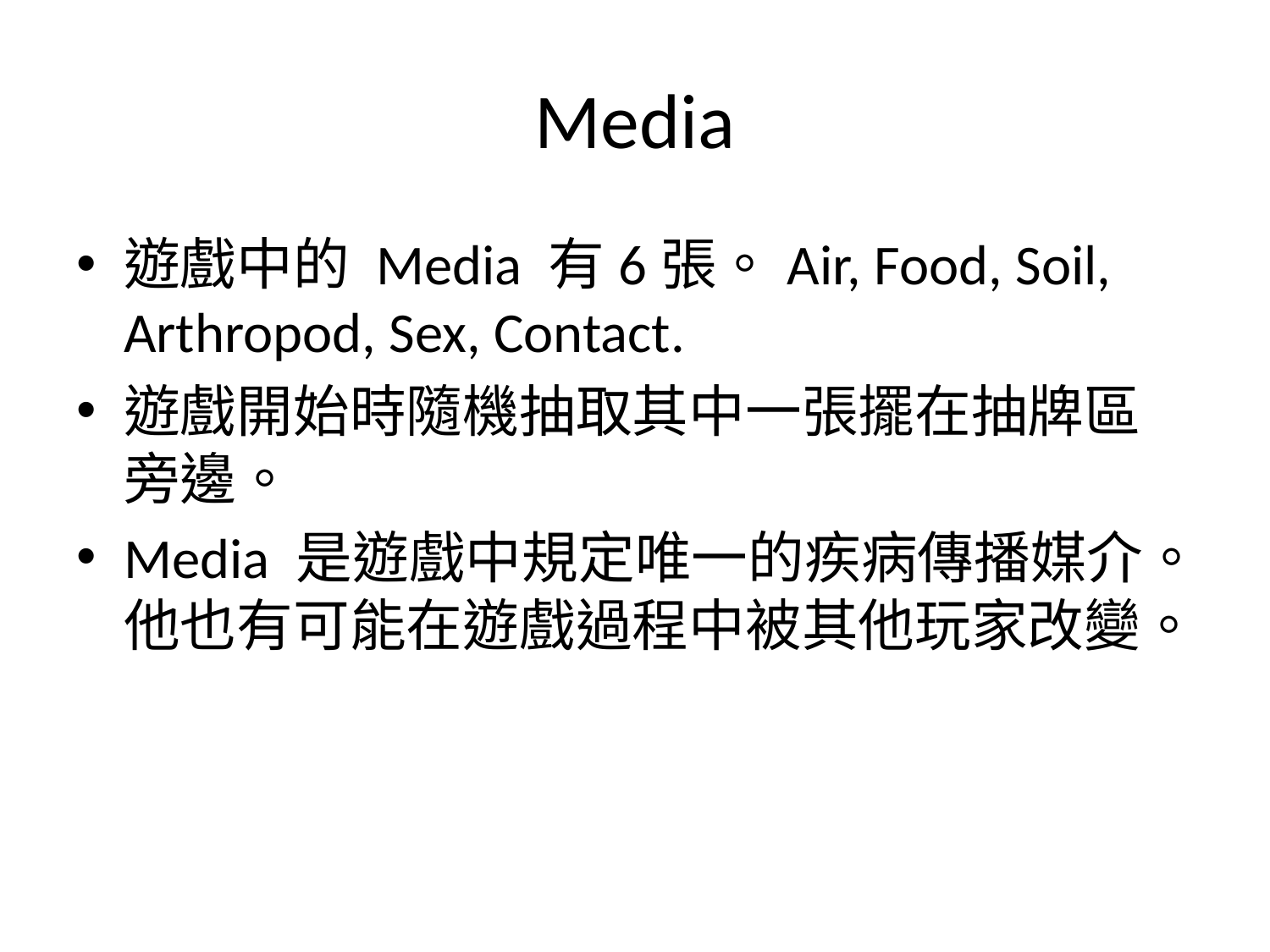

# Media
遊戲中的 Media 有6張。Air, Food, Soil, Arthropod, Sex, Contact.
遊戲開始時隨機抽取其中一張擺在抽牌區旁邊。
Media 是遊戲中規定唯一的疾病傳播媒介。他也有可能在遊戲過程中被其他玩家改變。